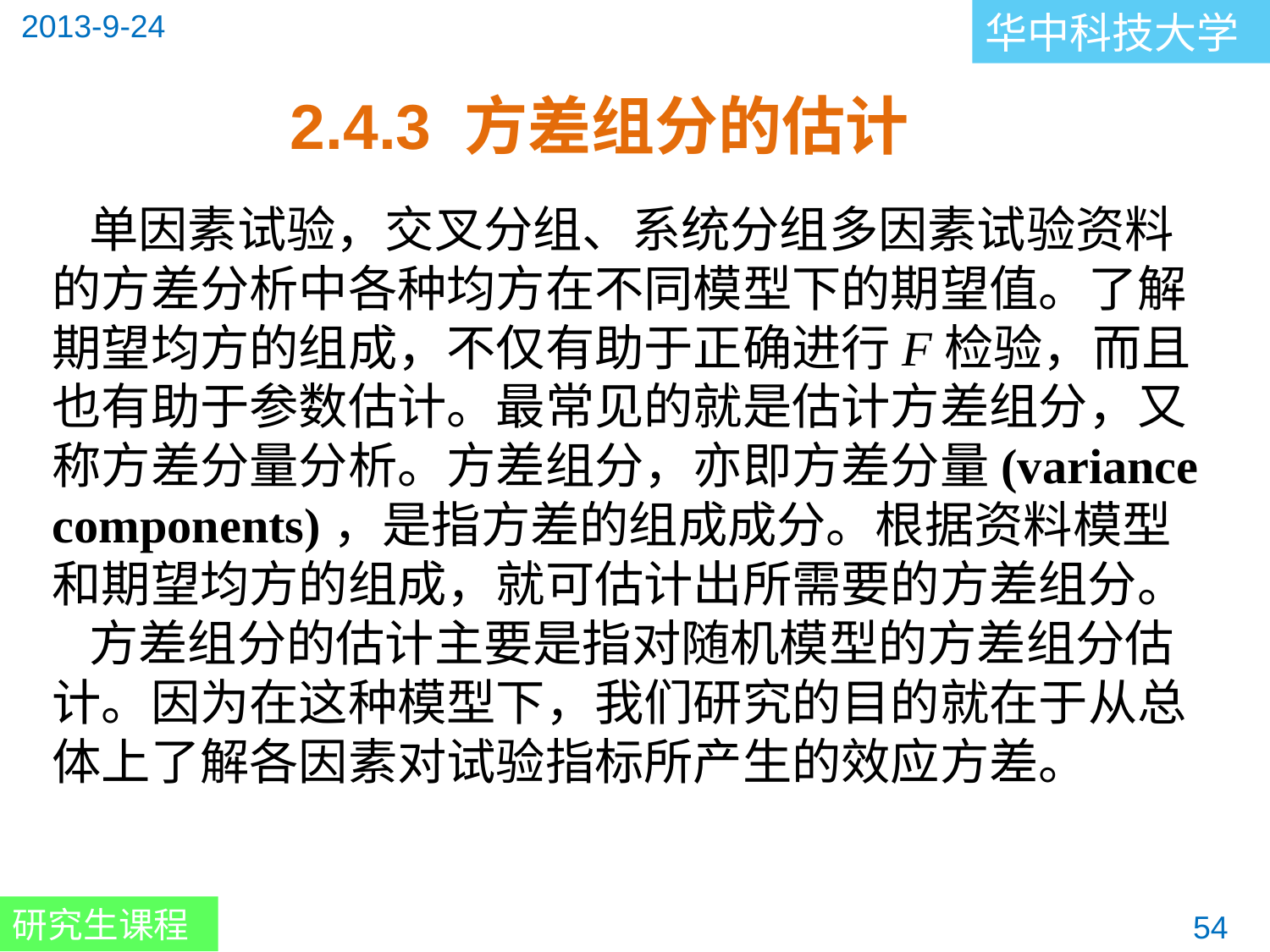

2.4.3 方差组分的估计
单因素试验，交叉分组、系统分组多因素试验资料的方差分析中各种均方在不同模型下的期望值。了解期望均方的组成，不仅有助于正确进行F检验，而且也有助于参数估计。最常见的就是估计方差组分，又称方差分量分析。方差组分，亦即方差分量(variance components)，是指方差的组成成分。根据资料模型和期望均方的组成，就可估计出所需要的方差组分。
方差组分的估计主要是指对随机模型的方差组分估计。因为在这种模型下，我们研究的目的就在于从总体上了解各因素对试验指标所产生的效应方差。